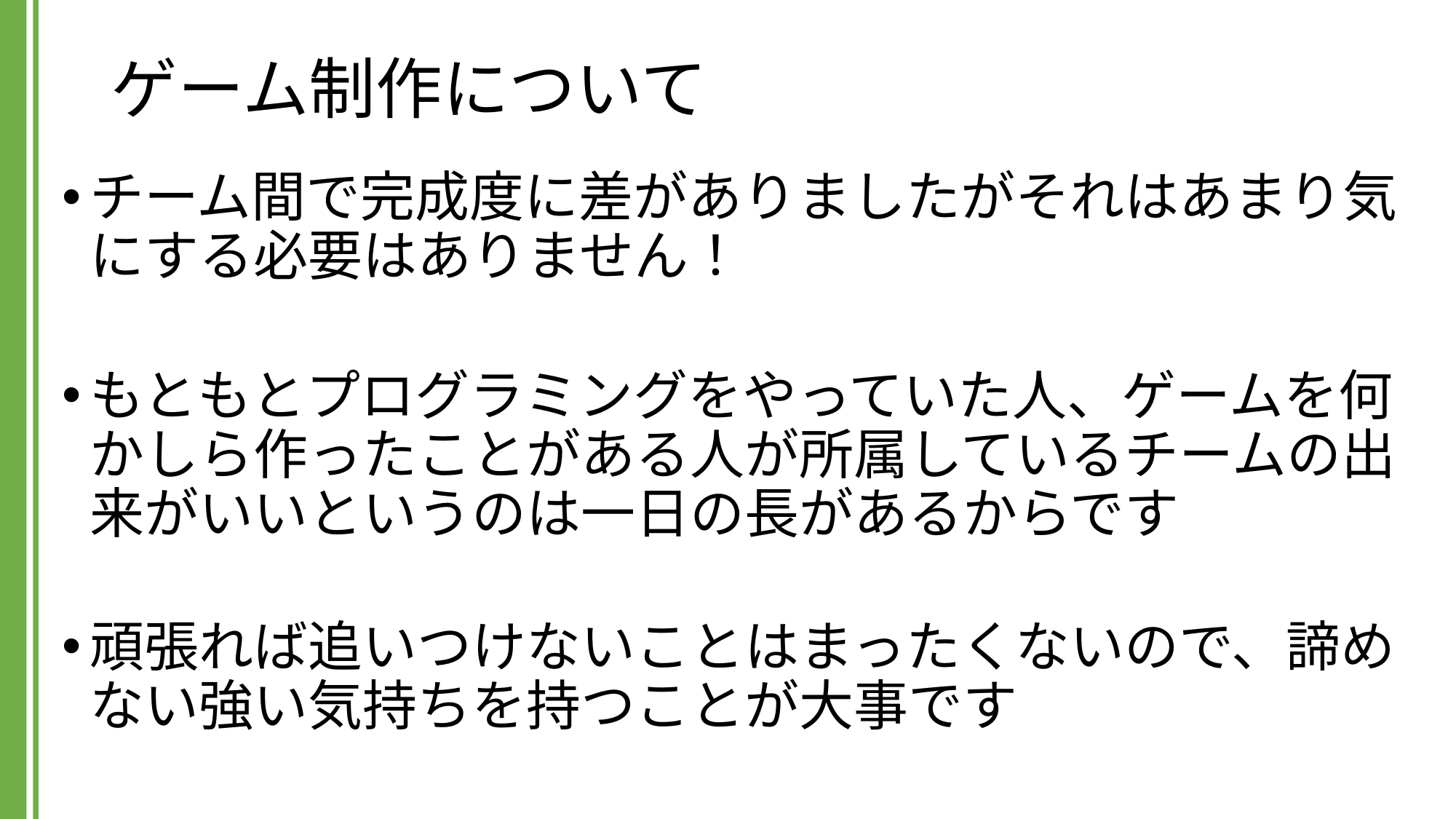

# ゲーム制作について
チーム間で完成度に差がありましたがそれはあまり気にする必要はありません！
もともとプログラミングをやっていた人、ゲームを何かしら作ったことがある人が所属しているチームの出来がいいというのは一日の長があるからです
頑張れば追いつけないことはまったくないので、諦めない強い気持ちを持つことが大事です